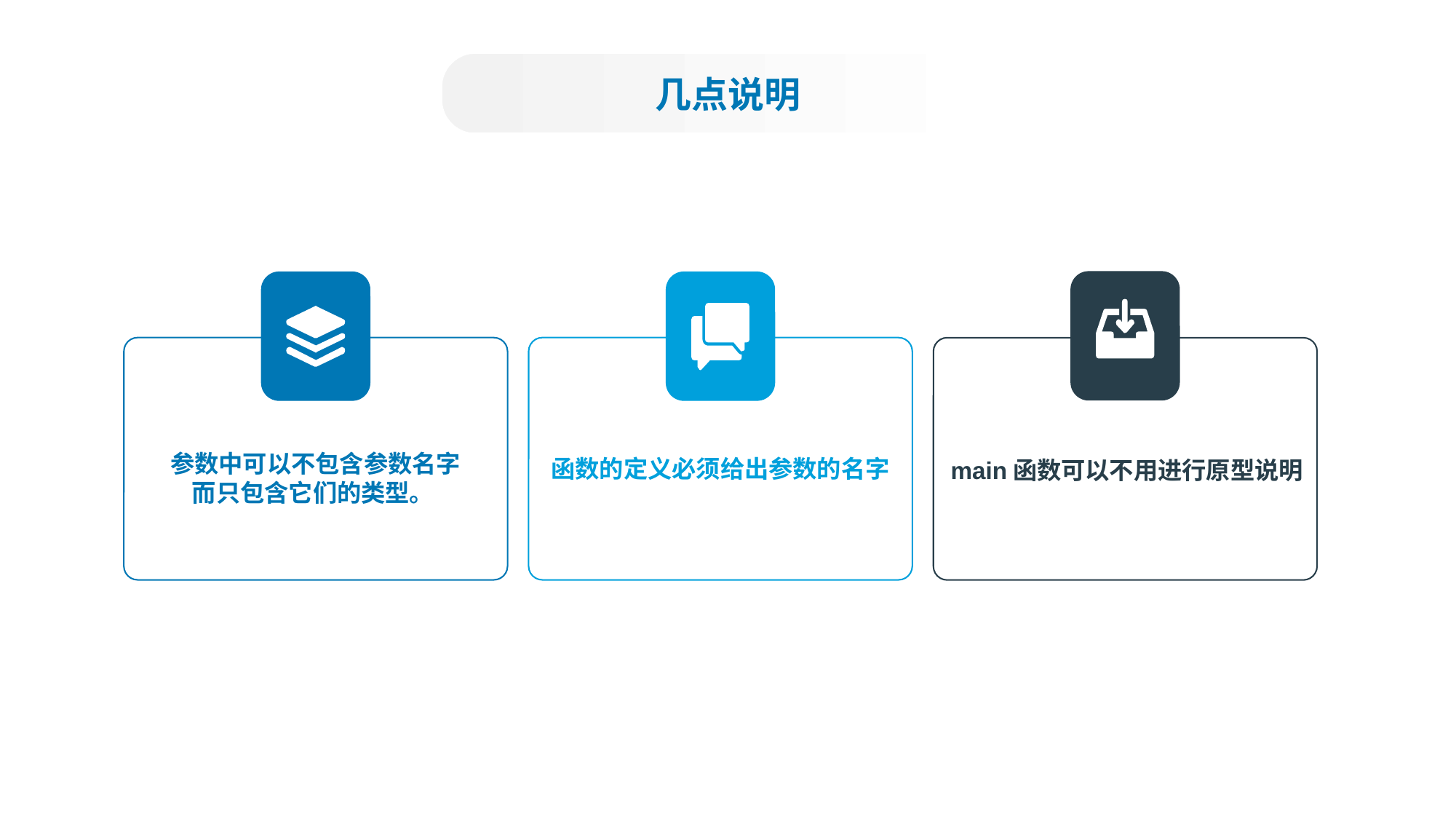

几点说明

main函数可以不用进行原型说明

函数的定义必须给出参数的名字

参数中可以不包含参数名字
而只包含它们的类型。